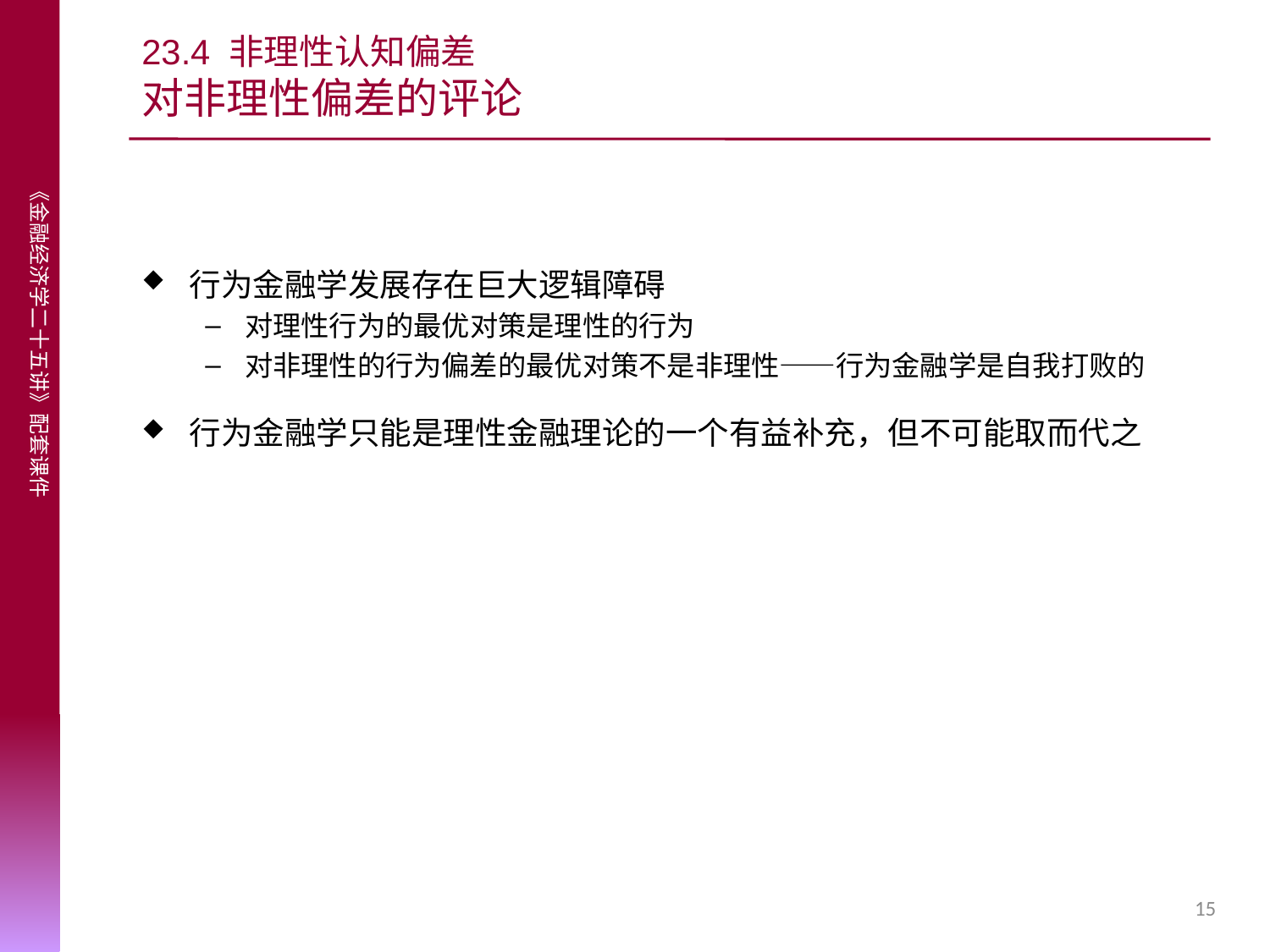

# 23.4 非理性认知偏差 对非理性偏差的评论

行为金融学发展存在巨大逻辑障碍
对理性行为的最优对策是理性的行为
对非理性的行为偏差的最优对策不是非理性——行为金融学是自我打败的
行为金融学只能是理性金融理论的一个有益补充，但不可能取而代之
15